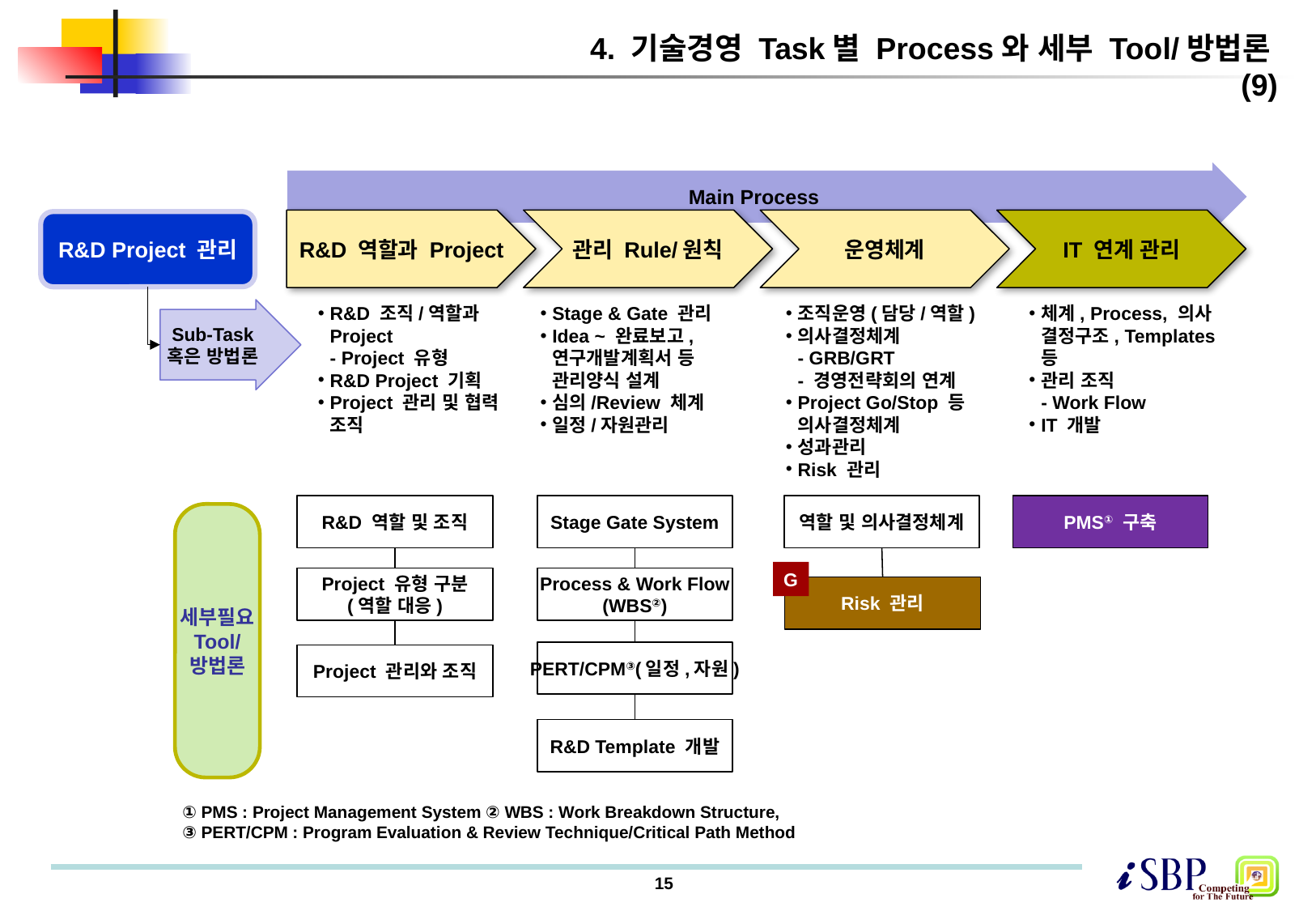

# 4. 기술경영 Task별 Process와 세부 Tool/방법론(9)
Main Process
R&D 역할과 Project
관리 Rule/원칙
운영체계
IT 연계 관리
R&D Project 관리
R&D 조직/역할과
Project
- Project 유형
R&D Project 기획
Project 관리 및 협력
조직
Stage & Gate 관리
Idea ~ 완료보고,
연구개발계획서 등
관리양식 설계
심의/Review 체계
일정/자원관리
조직운영(담당/역할)
의사결정체계
- GRB/GRT
- 경영전략회의 연계
Project Go/Stop 등
의사결정체계
성과관리
Risk 관리
체계, Process, 의사
결정구조, Templates
등
관리 조직
- Work Flow
IT 개발
Sub-Task
혹은 방법론
Stage Gate System
역할 및 의사결정체계
PMS① 구축
R&D 역할 및 조직
세부필요
Tool/
방법론
G
Project 유형 구분
(역할 대응)
Process & Work Flow
(WBS②)
Risk 관리
PERT/CPM③(일정,자원)
Project 관리와 조직
R&D Template 개발
① PMS : Project Management System ② WBS : Work Breakdown Structure,
③ PERT/CPM : Program Evaluation & Review Technique/Critical Path Method
15